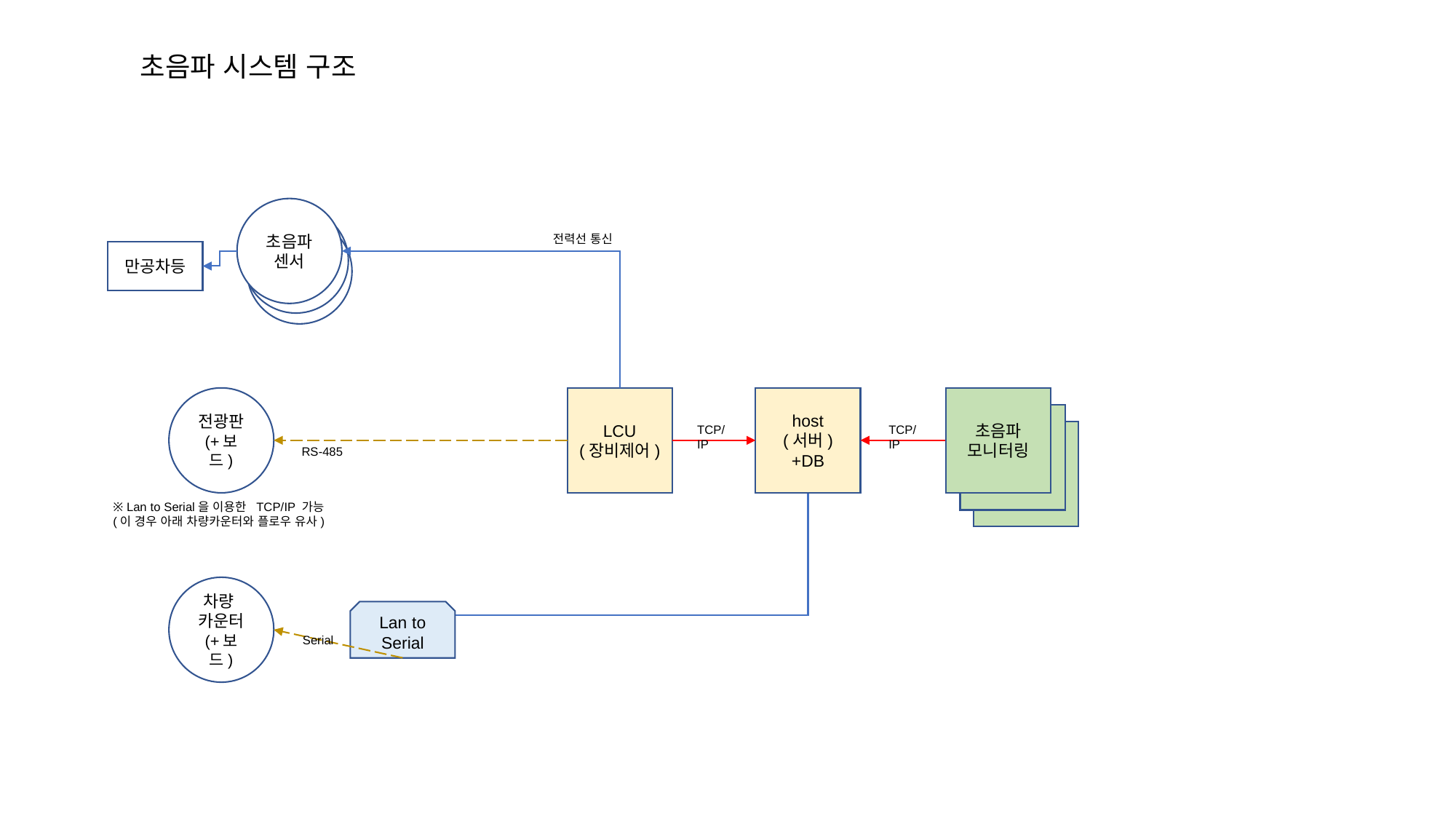

초음파 시스템 구조
초음파센서

전력선 통신
만공차등
전광판
(+보드)
LCU
(장비제어)
host
(서버)
+DB
초음파
모니터링
DVM
TCP/IP
TCP/IP
DVM
RS-485
※ Lan to Serial을 이용한  TCP/IP 가능
(이 경우 아래 차량카운터와 플로우 유사)
차량
카운터
(+보드)
Lan to Serial
Serial